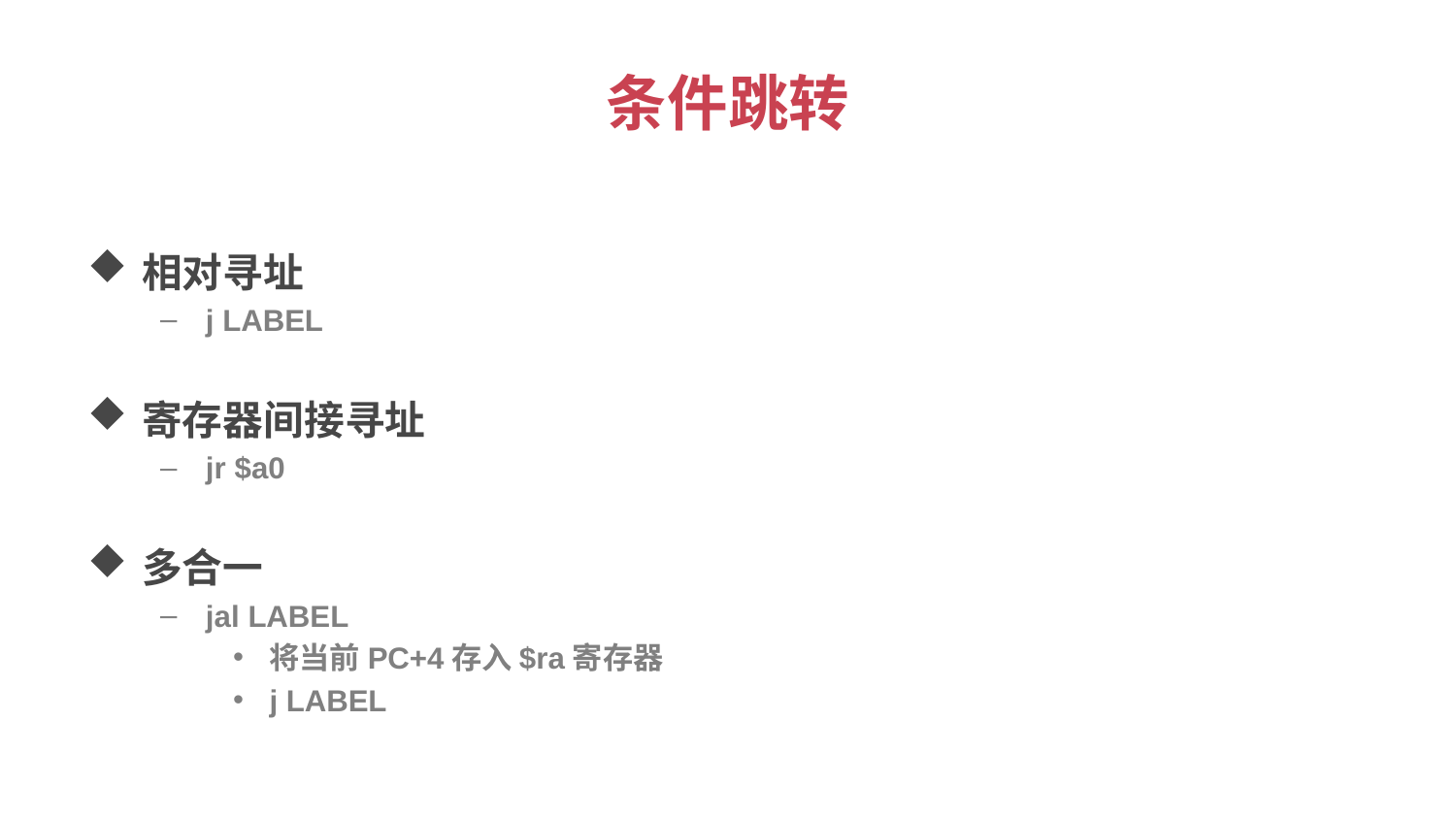

# 条件跳转
相对寻址
j LABEL
寄存器间接寻址
jr $a0
多合一
jal LABEL
将当前PC+4存入$ra寄存器
j LABEL